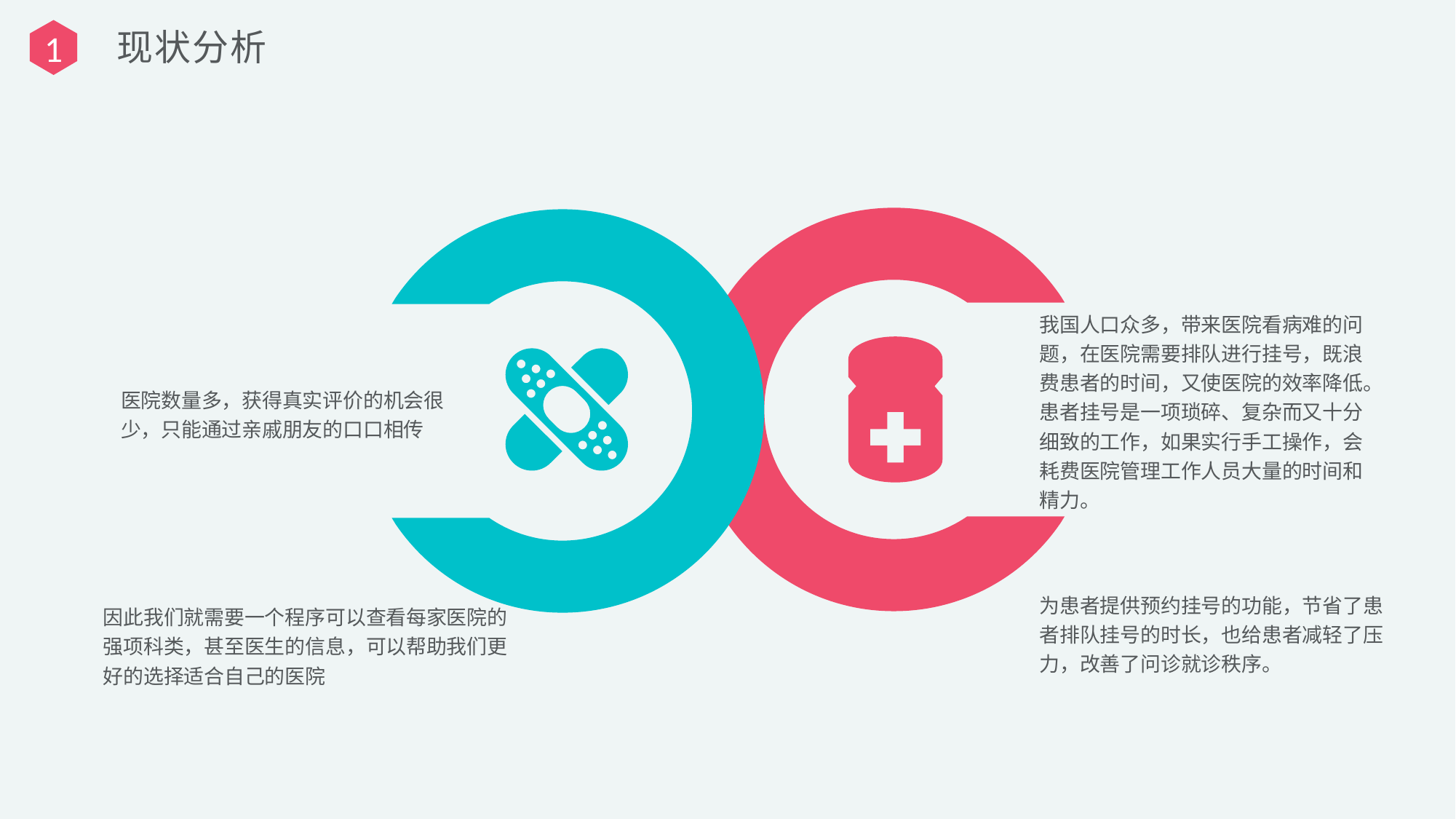

现状分析
1

我国人口众多，带来医院看病难的问题，在医院需要排队进行挂号，既浪费患者的时间，又使医院的效率降低。患者挂号是一项琐碎、复杂而又十分细致的工作，如果实行手工操作，会耗费医院管理工作人员大量的时间和精力。

医院数量多，获得真实评价的机会很少，只能通过亲戚朋友的口口相传
为患者提供预约挂号的功能，节省了患者排队挂号的时长，也给患者减轻了压力，改善了问诊就诊秩序。
因此我们就需要一个程序可以查看每家医院的强项科类，甚至医生的信息，可以帮助我们更好的选择适合自己的医院